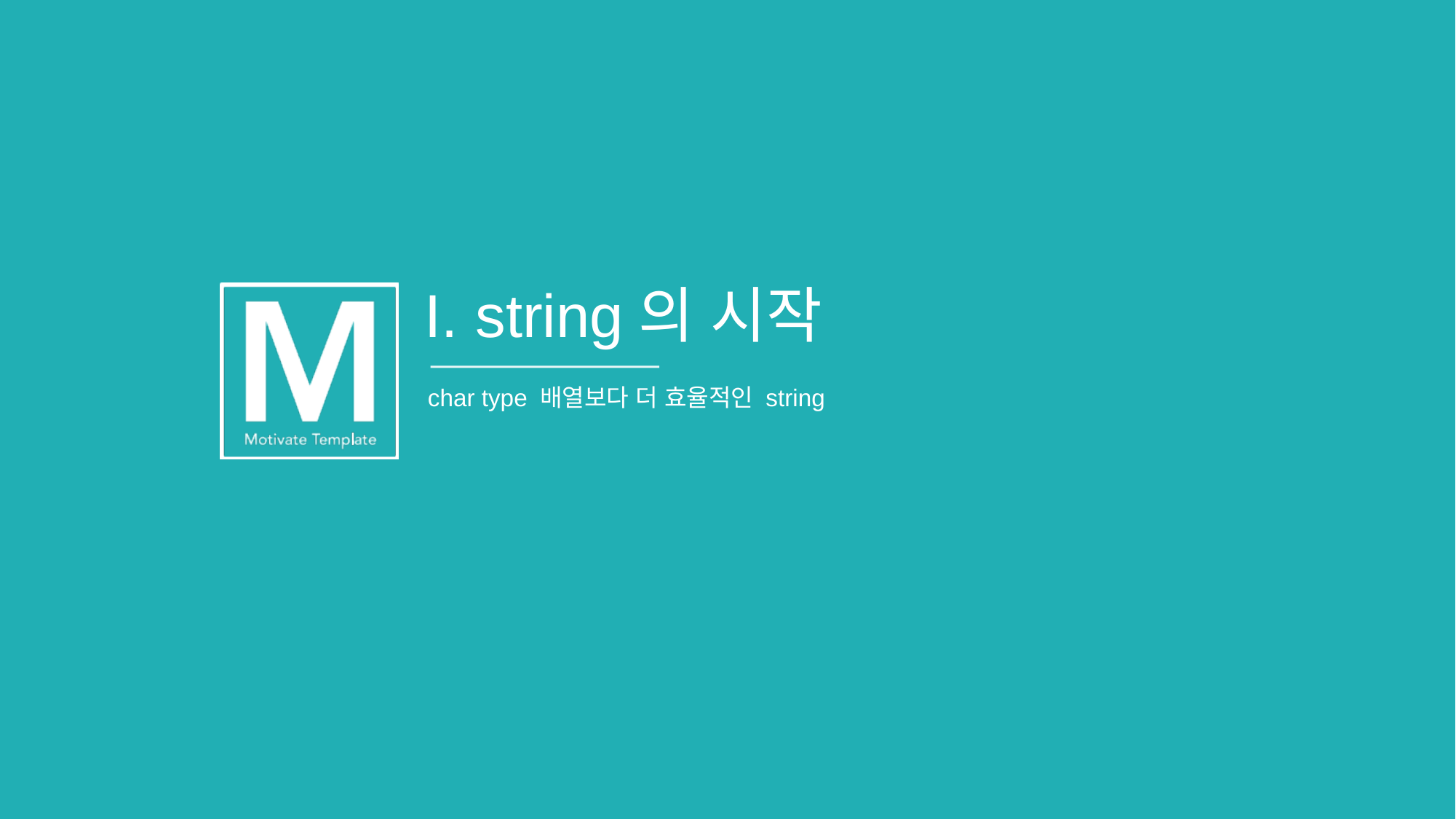

# I. string의 시작
char type 배열보다 더 효율적인 string